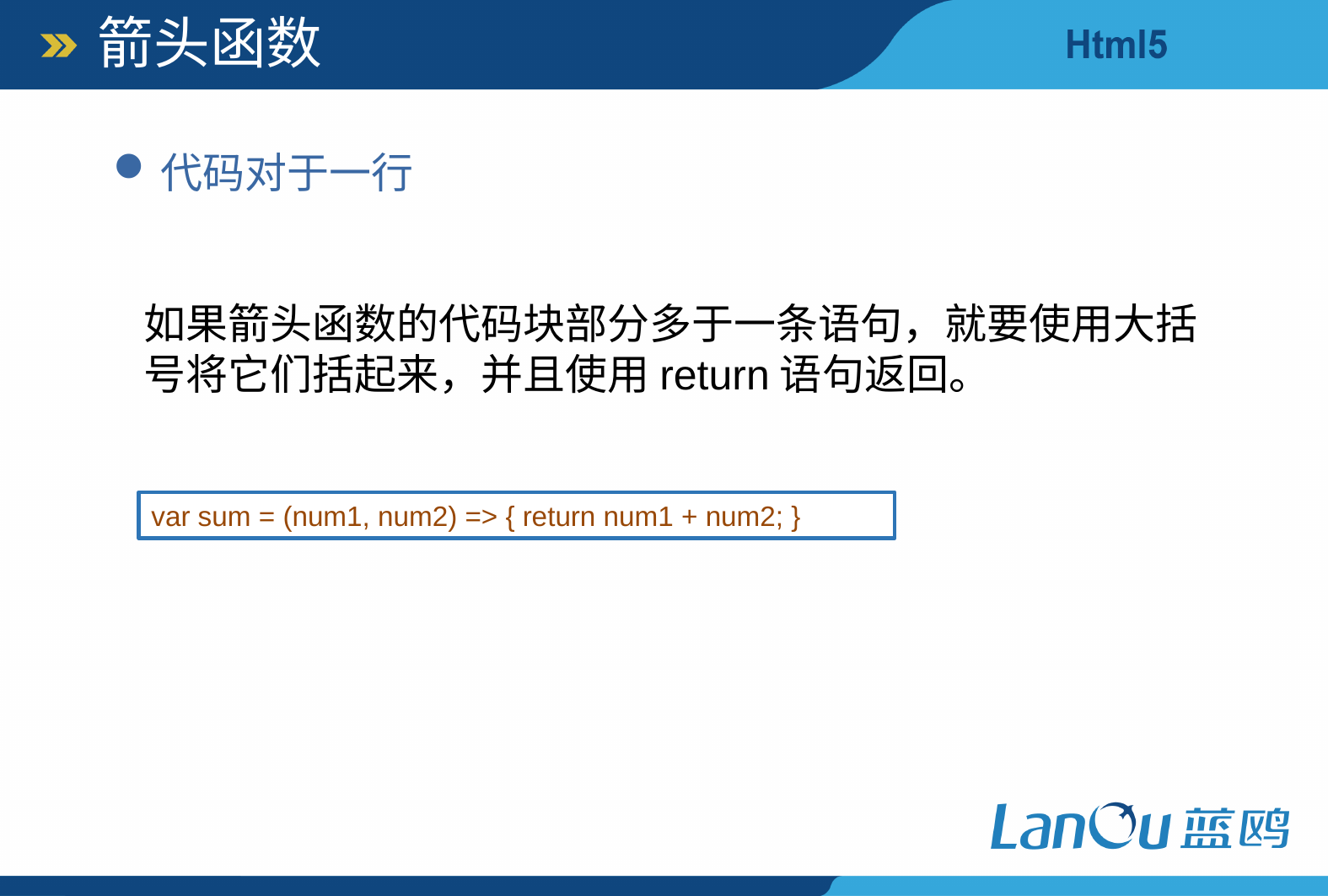

箭头函数
代码对于一行
如果箭头函数的代码块部分多于一条语句，就要使用大括号将它们括起来，并且使用return语句返回。
var sum = (num1, num2) => { return num1 + num2; }